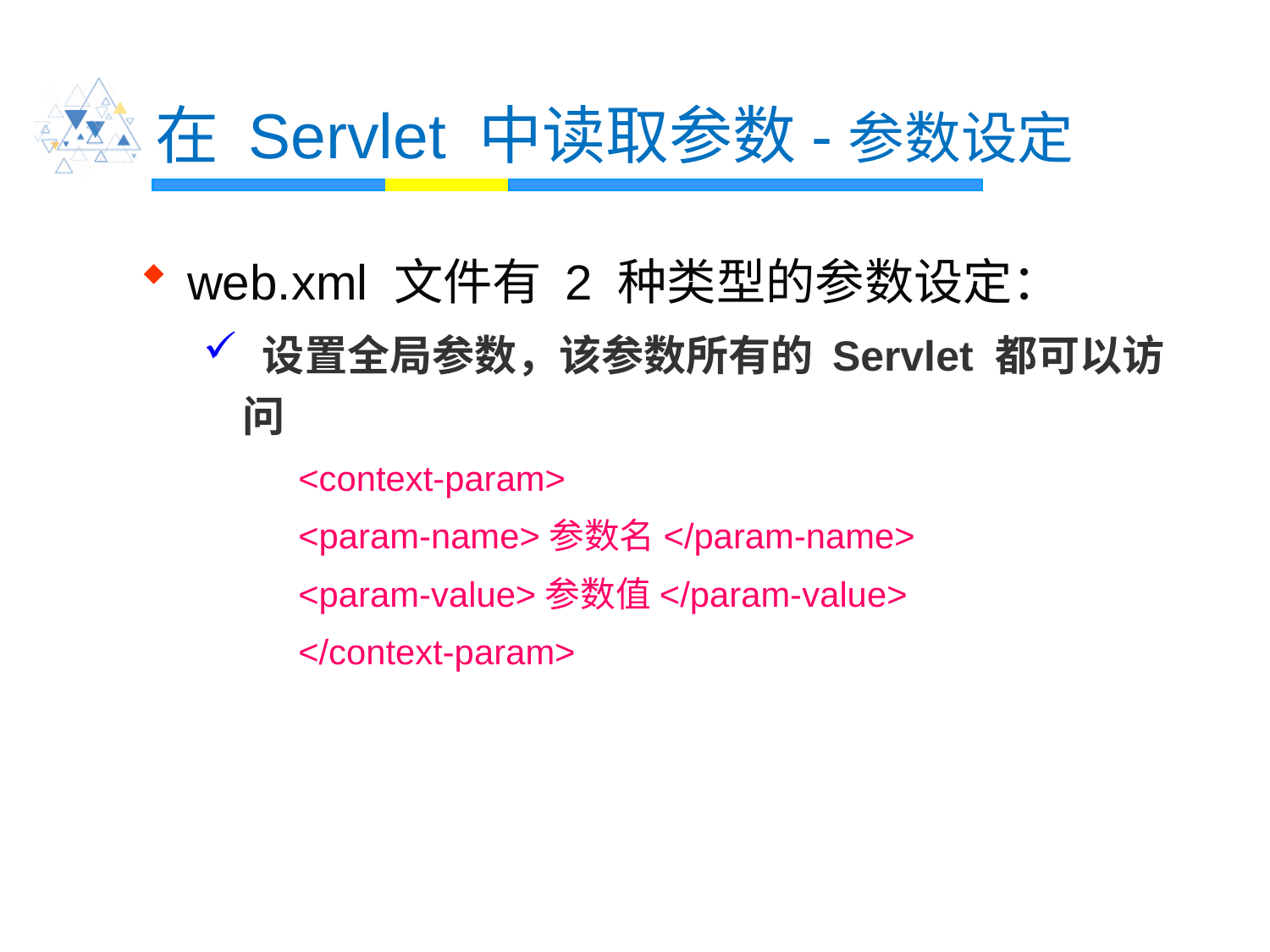

# 在 Servlet 中读取参数-参数设定
web.xml 文件有 2 种类型的参数设定：
 设置全局参数，该参数所有的 Servlet 都可以访问
 	<context-param>
	<param-name>参数名</param-name>
	<param-value>参数值</param-value>
	</context-param>